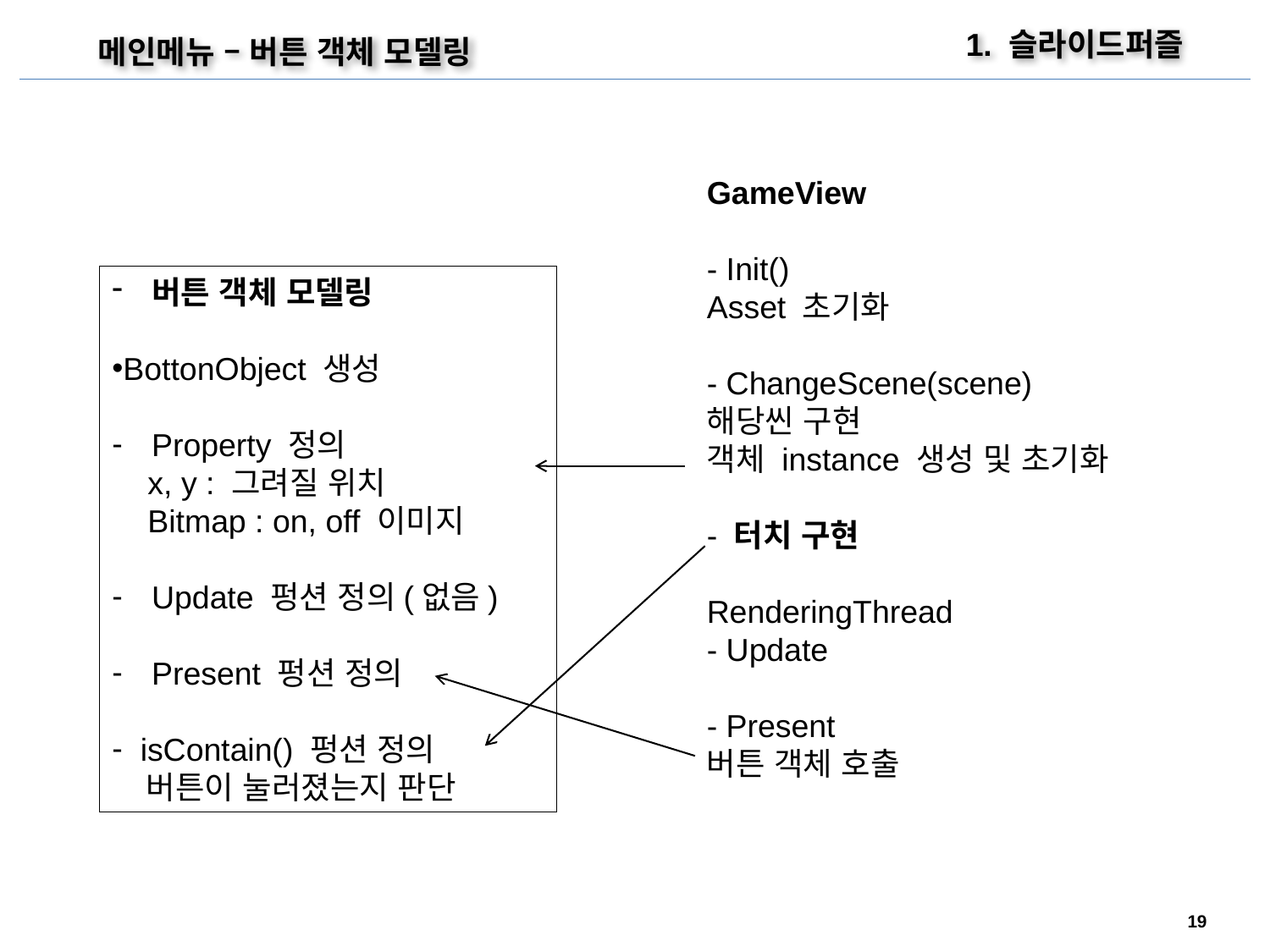

1. 슬라이드퍼즐
메인메뉴 – 버튼 객체 모델링
GameView

- Init()
Asset 초기화

- ChangeScene(scene)
해당씬 구현
객체 instance 생성 및 초기화

- 터치 구현

RenderingThread
- Update

- Present
버튼 객체 호출
버튼 객체 모델링

BottonObject 생성

Property 정의
    x, y : 그려질 위치
    Bitmap : on, off 이미지

Update 펑션 정의(없음)

Present 펑션 정의

  isContain() 펑션 정의
   버튼이 눌러졌는지 판단